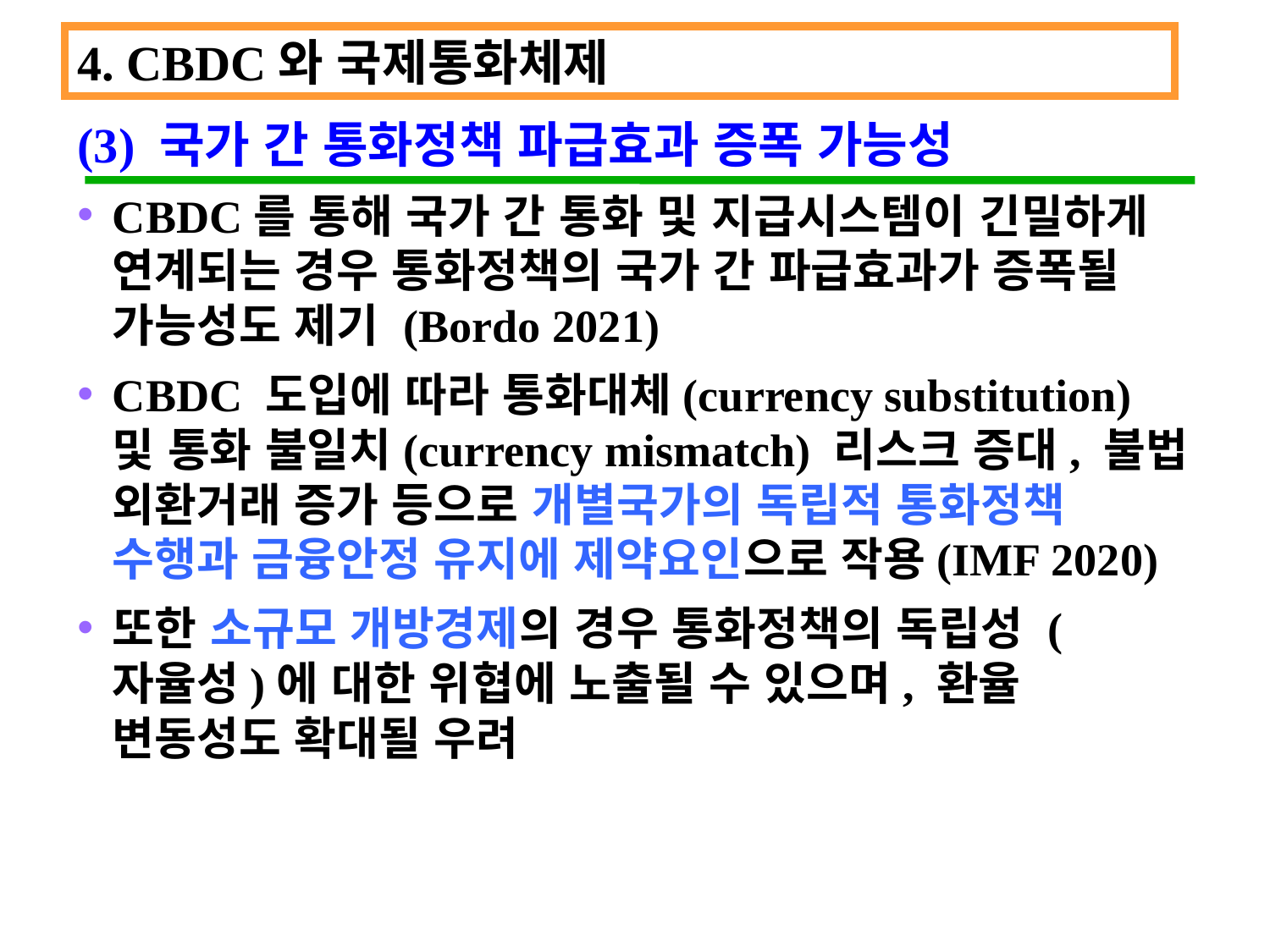

4. CBDC와 국제통화체제
(3) 국가 간 통화정책 파급효과 증폭 가능성
CBDC를 통해 국가 간 통화 및 지급시스템이 긴밀하게 연계되는 경우 통화정책의 국가 간 파급효과가 증폭될 가능성도 제기 (Bordo 2021)
CBDC 도입에 따라 통화대체(currency substitution) 및 통화 불일치(currency mismatch) 리스크 증대, 불법 외환거래 증가 등으로 개별국가의 독립적 통화정책 수행과 금융안정 유지에 제약요인으로 작용(IMF 2020)
또한 소규모 개방경제의 경우 통화정책의 독립성 (자율성)에 대한 위협에 노출될 수 있으며, 환율 변동성도 확대될 우려